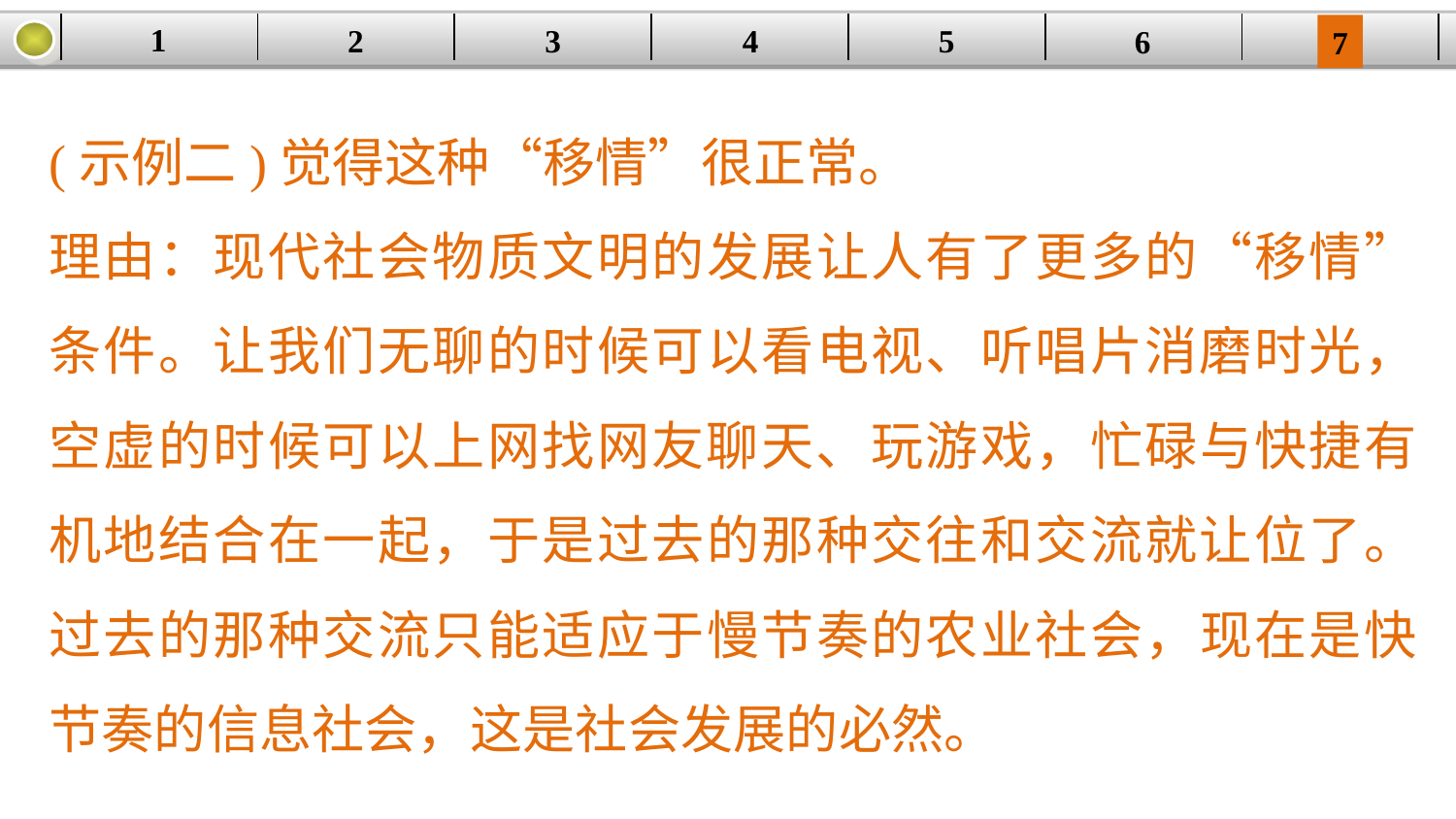

1
5
3
2
|  |  |  |  |  |  |  |
| --- | --- | --- | --- | --- | --- | --- |
4
6
7

(示例二)觉得这种“移情”很正常。
理由：现代社会物质文明的发展让人有了更多的“移情”条件。让我们无聊的时候可以看电视、听唱片消磨时光，空虚的时候可以上网找网友聊天、玩游戏，忙碌与快捷有机地结合在一起，于是过去的那种交往和交流就让位了。过去的那种交流只能适应于慢节奏的农业社会，现在是快节奏的信息社会，这是社会发展的必然。